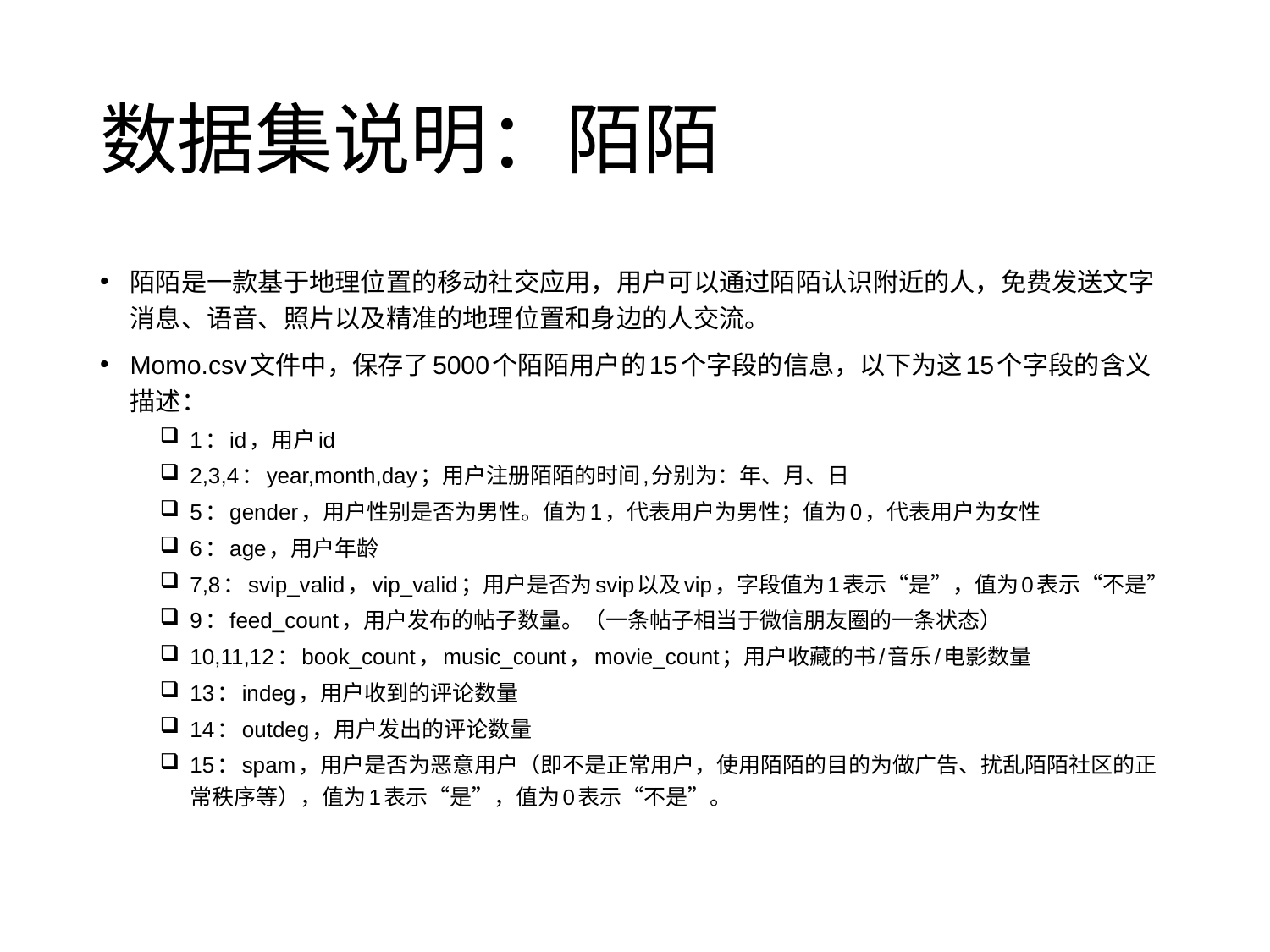

# 数据集说明：陌陌
陌陌是一款基于地理位置的移动社交应用，用户可以通过陌陌认识附近的人，免费发送文字消息、语音、照片以及精准的地理位置和身边的人交流。
Momo.csv文件中，保存了5000个陌陌用户的15个字段的信息，以下为这15个字段的含义描述：
1：id，用户id
2,3,4：year,month,day；用户注册陌陌的时间,分别为：年、月、日
5：gender，用户性别是否为男性。值为1，代表用户为男性；值为0，代表用户为女性
6：age，用户年龄
7,8：svip_valid，vip_valid；用户是否为svip以及vip，字段值为1表示“是”，值为0表示“不是”
9：feed_count，用户发布的帖子数量。（一条帖子相当于微信朋友圈的一条状态）
10,11,12：book_count，music_count，movie_count；用户收藏的书/音乐/电影数量
13：indeg，用户收到的评论数量
14：outdeg，用户发出的评论数量
15：spam，用户是否为恶意用户（即不是正常用户，使用陌陌的目的为做广告、扰乱陌陌社区的正常秩序等），值为1表示“是”，值为0表示“不是”。